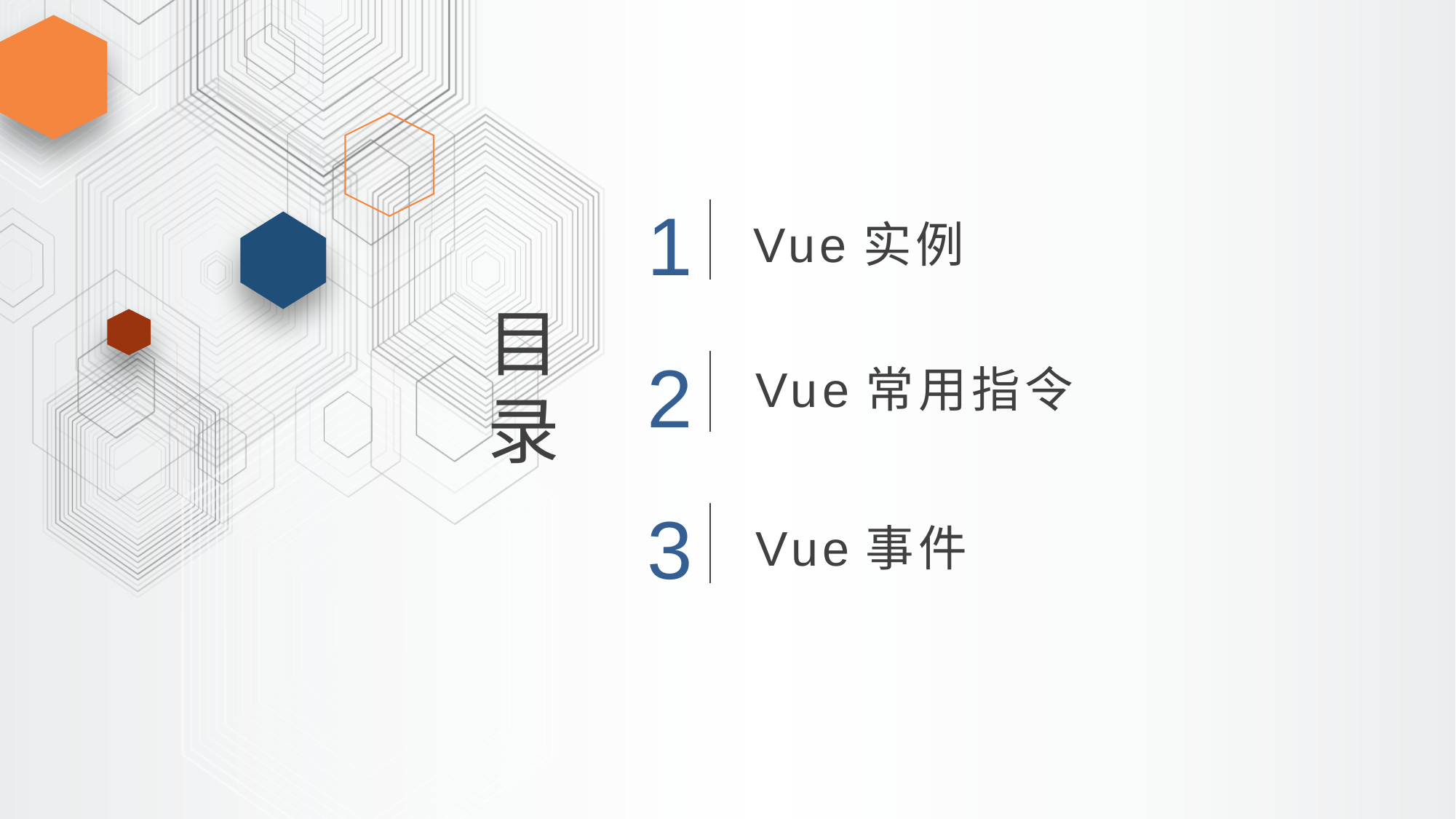

1
Vue实例

目录

2
Vue常用指令
3
Vue事件